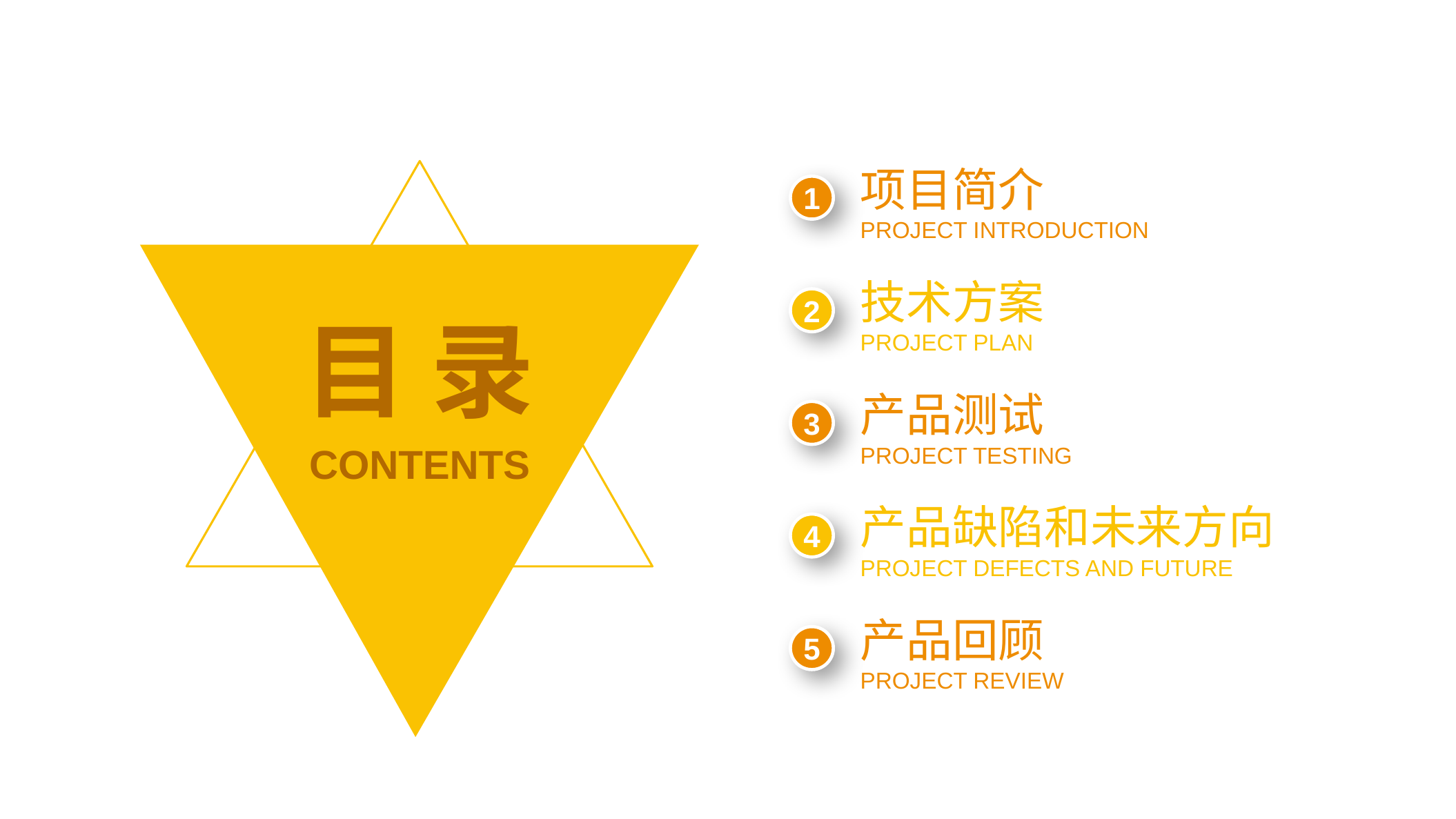

项目简介
PROJECT INTRODUCTION

1

技术方案
PROJECT PLAN
2
目 录
产品测试
PROJECT TESTING
3
CONTENTS
产品缺陷和未来方向
PROJECT DEFECTS AND FUTURE
4
产品回顾
PROJECT REVIEW
5